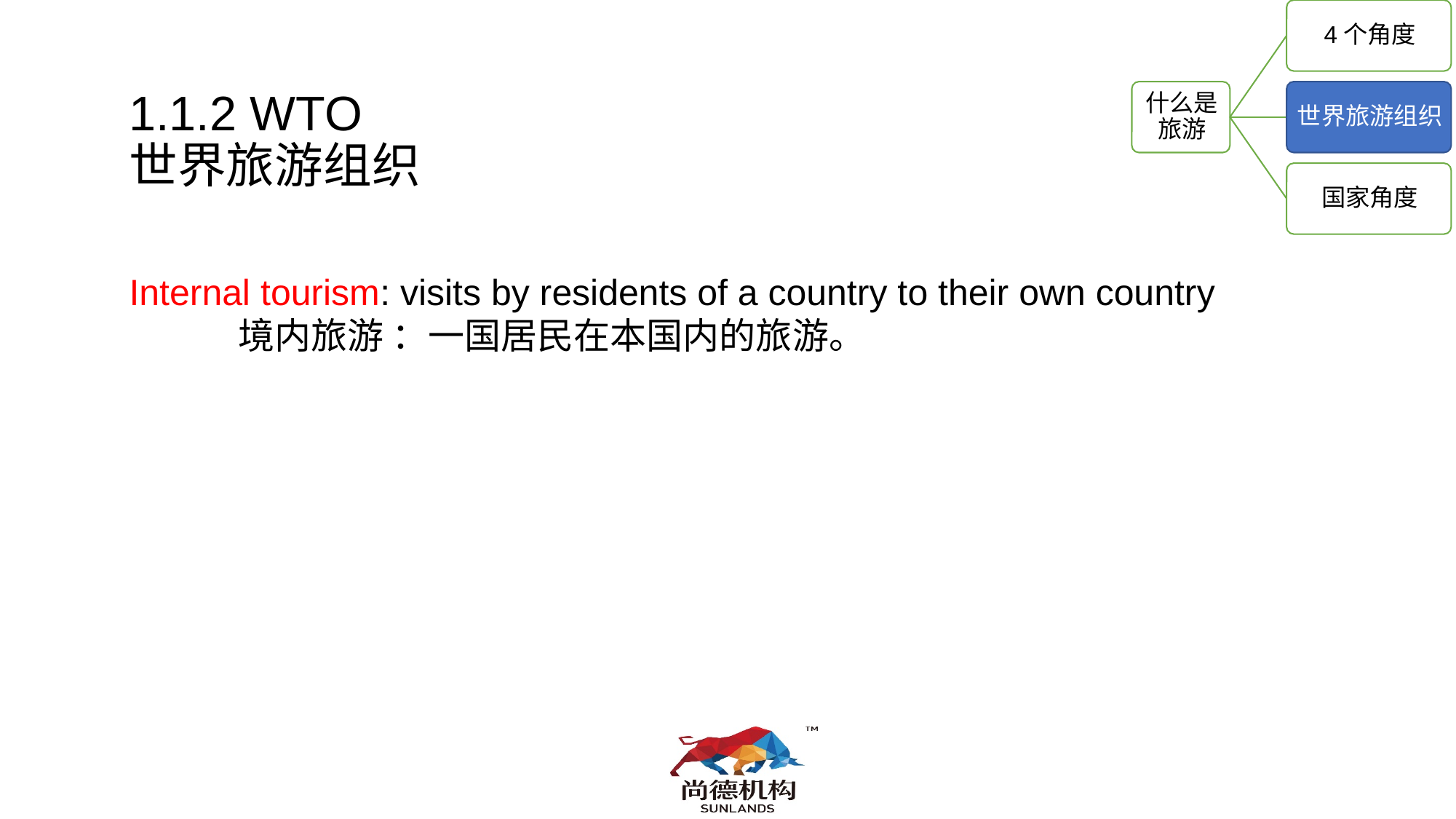

什么是旅游

4个角度

世界旅游组织

国家角度
1.1.2 WTO
世界旅游组织

Internal tourism: visits by residents of a country to their own country
	境内旅游 ：一国居民在本国内的旅游。